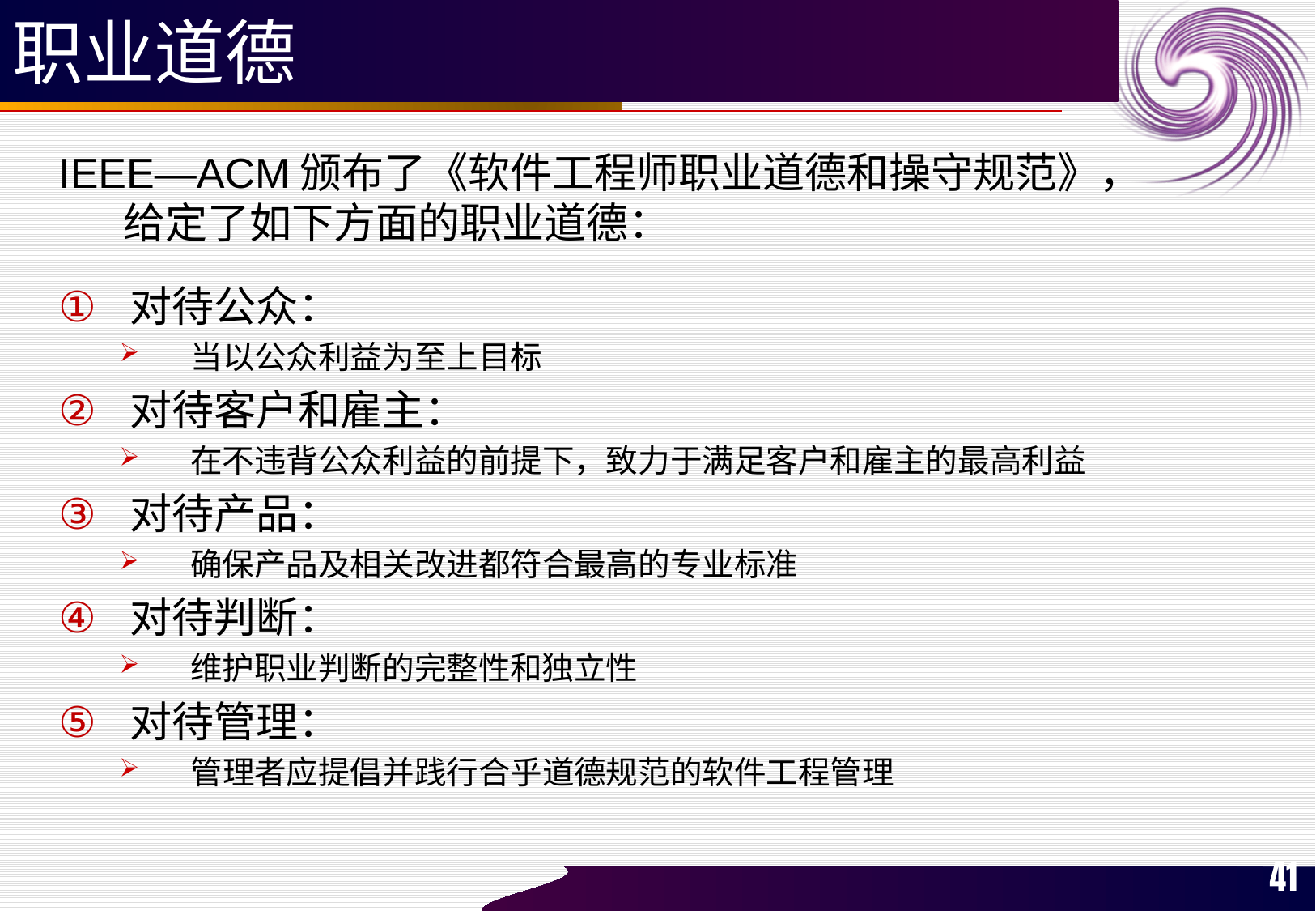

# 职业道德
IEEE—ACM颁布了《软件工程师职业道德和操守规范》，
给定了如下方面的职业道德：

对待公众：
当以公众利益为至上目标
对待客户和雇主：
在不违背公众利益的前提下，致力于满足客户和雇主的最高利益
对待产品：
确保产品及相关改进都符合最高的专业标准
对待判断：
维护职业判断的完整性和独立性
对待管理：
管理者应提倡并践行合乎道德规范的软件工程管理
41